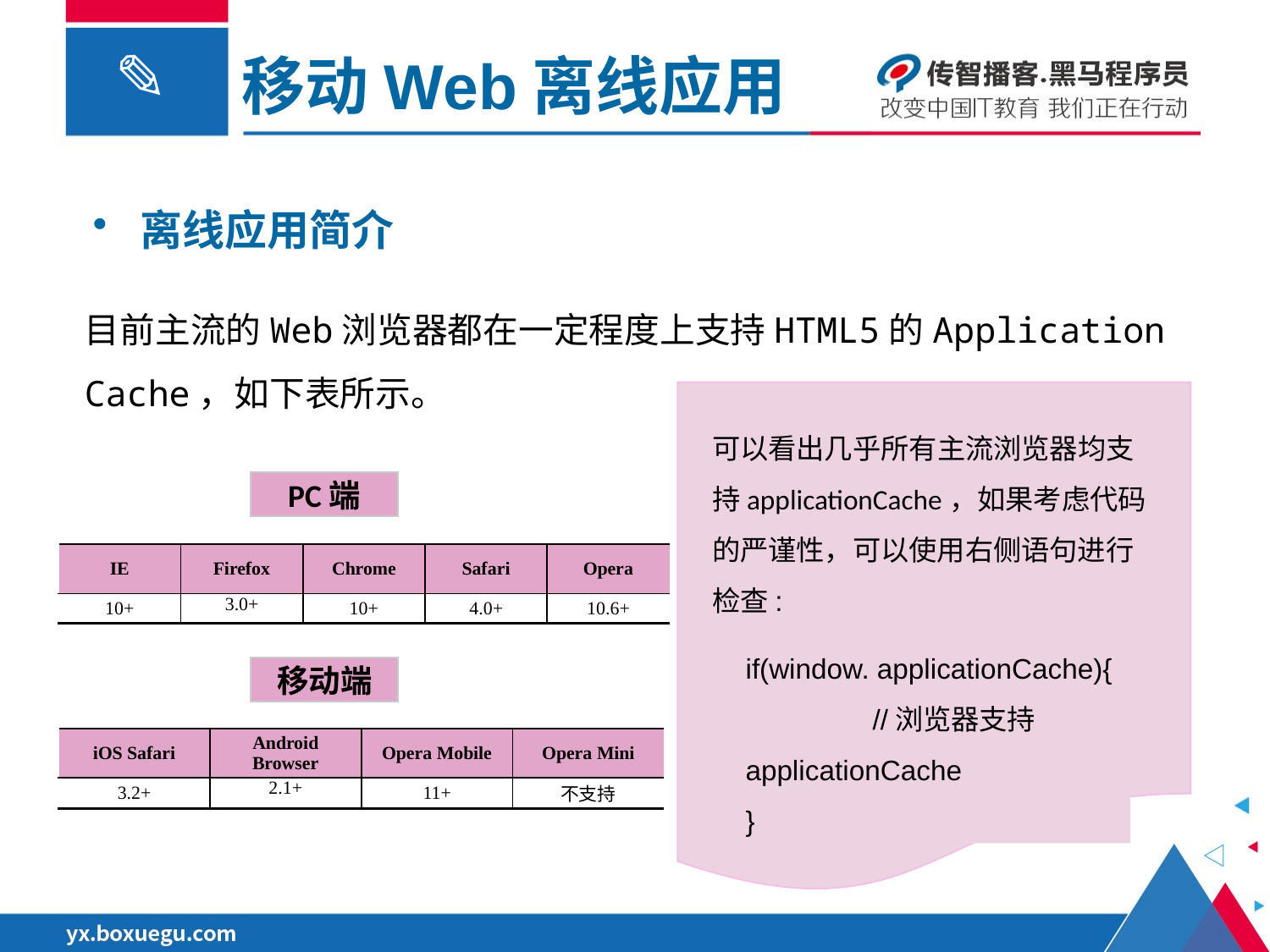

移动Web离线应用
离线应用简介
目前主流的Web浏览器都在一定程度上支持HTML5的Application Cache，如下表所示。

可以看出几乎所有主流浏览器均支持applicationCache，如果考虑代码的严谨性，可以使用右侧语句进行检查:
if(window. applicationCache){
	//浏览器支持applicationCache
}
PC端
| IE | Firefox | Chrome | Safari | Opera |
| --- | --- | --- | --- | --- |
| 10+ | 3.0+ | 10+ | 4.0+ | 10.6+ |
移动端
| iOS Safari | Android Browser | Opera Mobile | Opera Mini |
| --- | --- | --- | --- |
| 3.2+ | 2.1+ | 11+ | 不支持 |